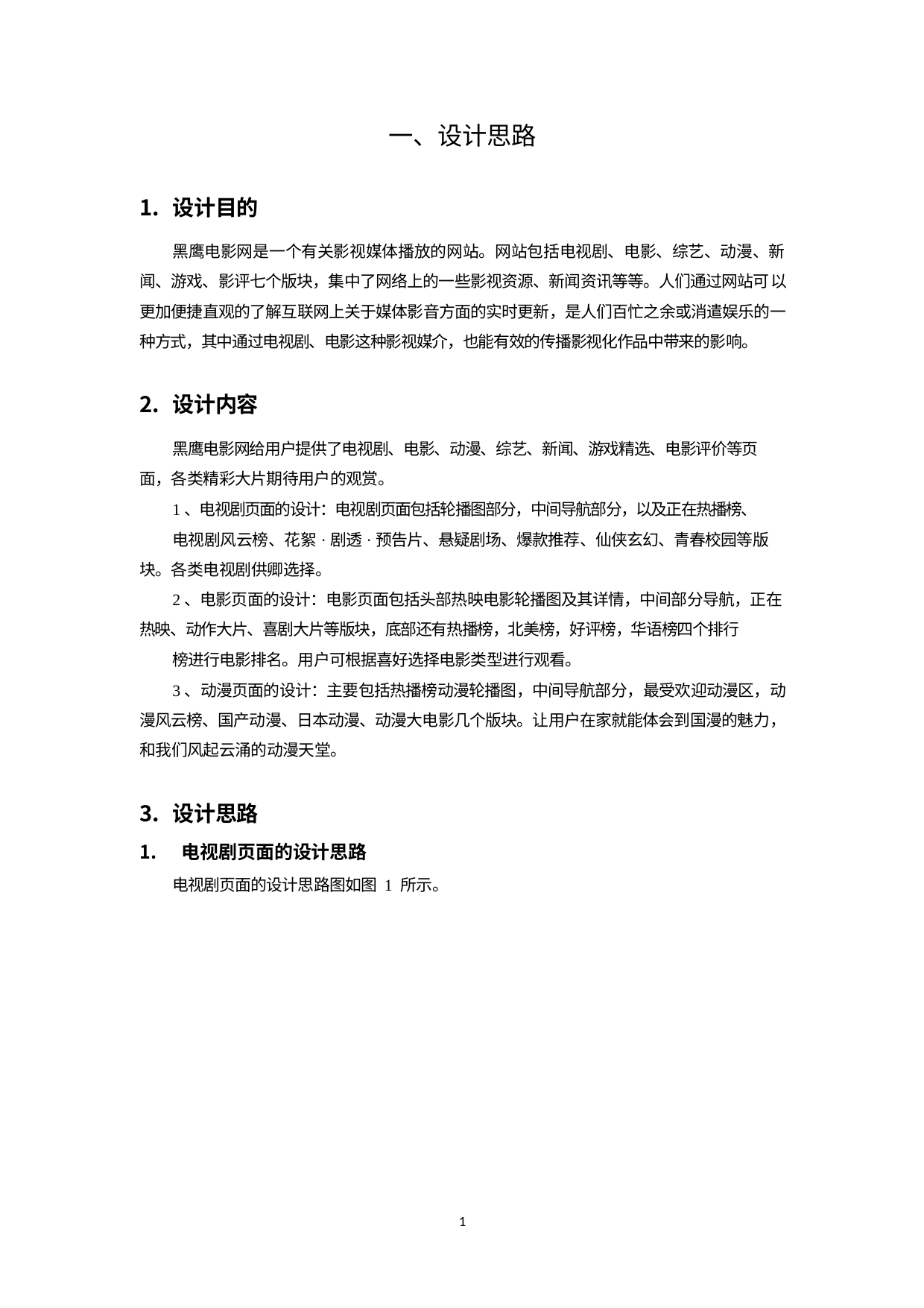

一、设计思路

设计目的
黑鹰电影网是一个有关影视媒体播放的网站。网站包括电视剧、电影、综艺、动漫、新闻、游戏、影评七个版块，集中了网络上的一些影视资源、新闻资讯等等。人们通过网站可以更加便捷直观的了解互联网上关于媒体影音方面的实时更新，是人们百忙之余或消遣娱乐的一种方式，其中通过电视剧、电影这种影视媒介，也能有效的传播影视化作品中带来的影响。

设计内容
黑鹰电影网给用户提供了电视剧、电影、动漫、综艺、新闻、游戏精选、电影评价等页面，各类精彩大片期待用户的观赏。
1、电视剧页面的设计：电视剧页面包括轮播图部分，中间导航部分，以及正在热播榜、
电视剧风云榜、花絮·剧透·预告片、悬疑剧场、爆款推荐、仙侠玄幻、青春校园等版块。各类电视剧供卿选择。
2、电影页面的设计：电影页面包括头部热映电影轮播图及其详情，中间部分导航，正在热映、动作大片、喜剧大片等版块，底部还有热播榜，北美榜，好评榜，华语榜四个排行
榜进行电影排名。用户可根据喜好选择电影类型进行观看。
3、动漫页面的设计：主要包括热播榜动漫轮播图，中间导航部分，最受欢迎动漫区，动漫风云榜、国产动漫、日本动漫、动漫大电影几个版块。让用户在家就能体会到国漫的魅力，和我们风起云涌的动漫天堂。

设计思路

电视剧页面的设计思路

电视剧页面的设计思路图如图 1 所示。
1